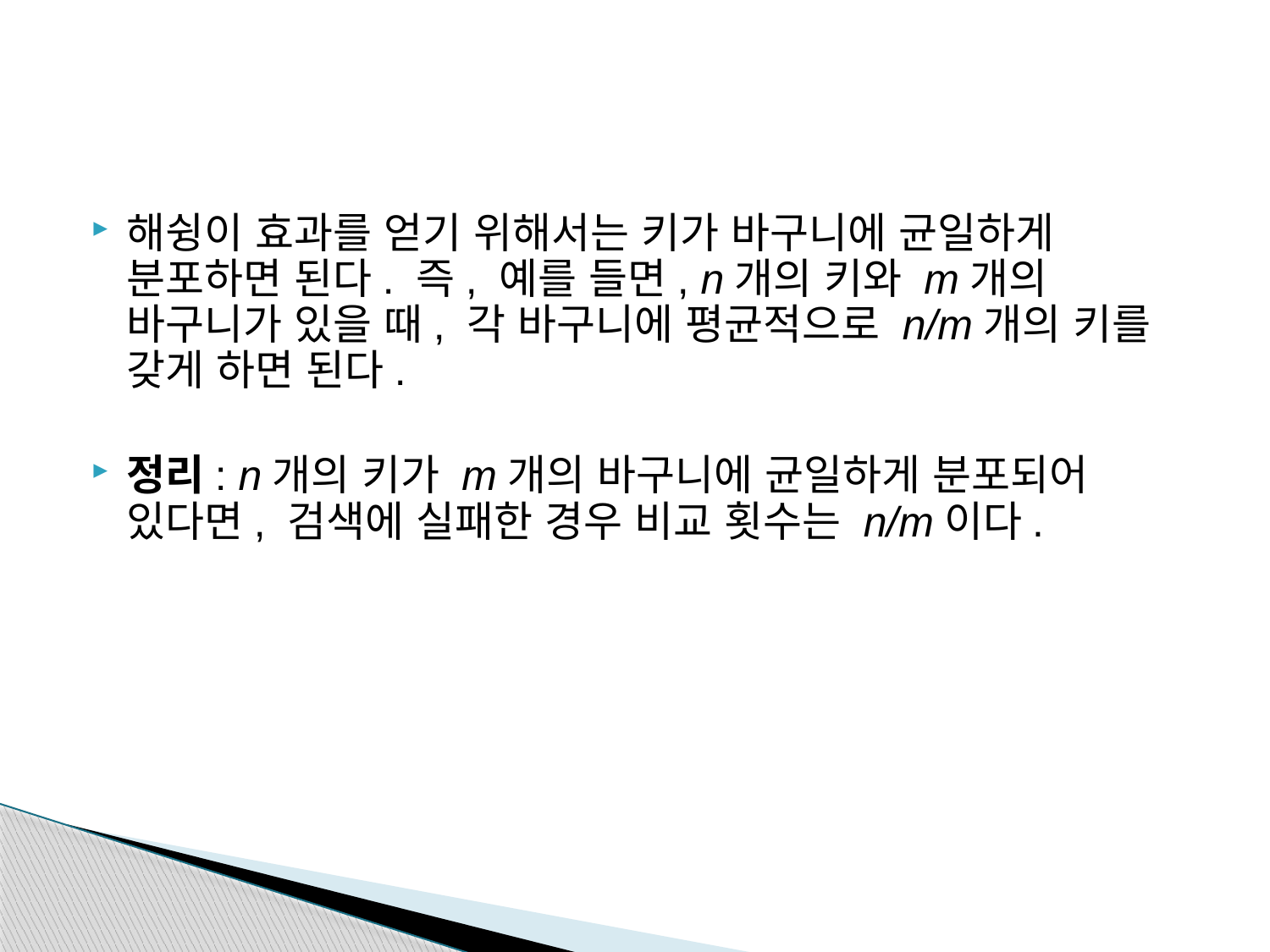

#
해슁이 효과를 얻기 위해서는 키가 바구니에 균일하게 분포하면 된다. 즉, 예를 들면, n개의 키와 m개의 바구니가 있을 때, 각 바구니에 평균적으로 n/m개의 키를 갖게 하면 된다.

정리: n개의 키가 m개의 바구니에 균일하게 분포되어 있다면, 검색에 실패한 경우 비교 횟수는 n/m이다.